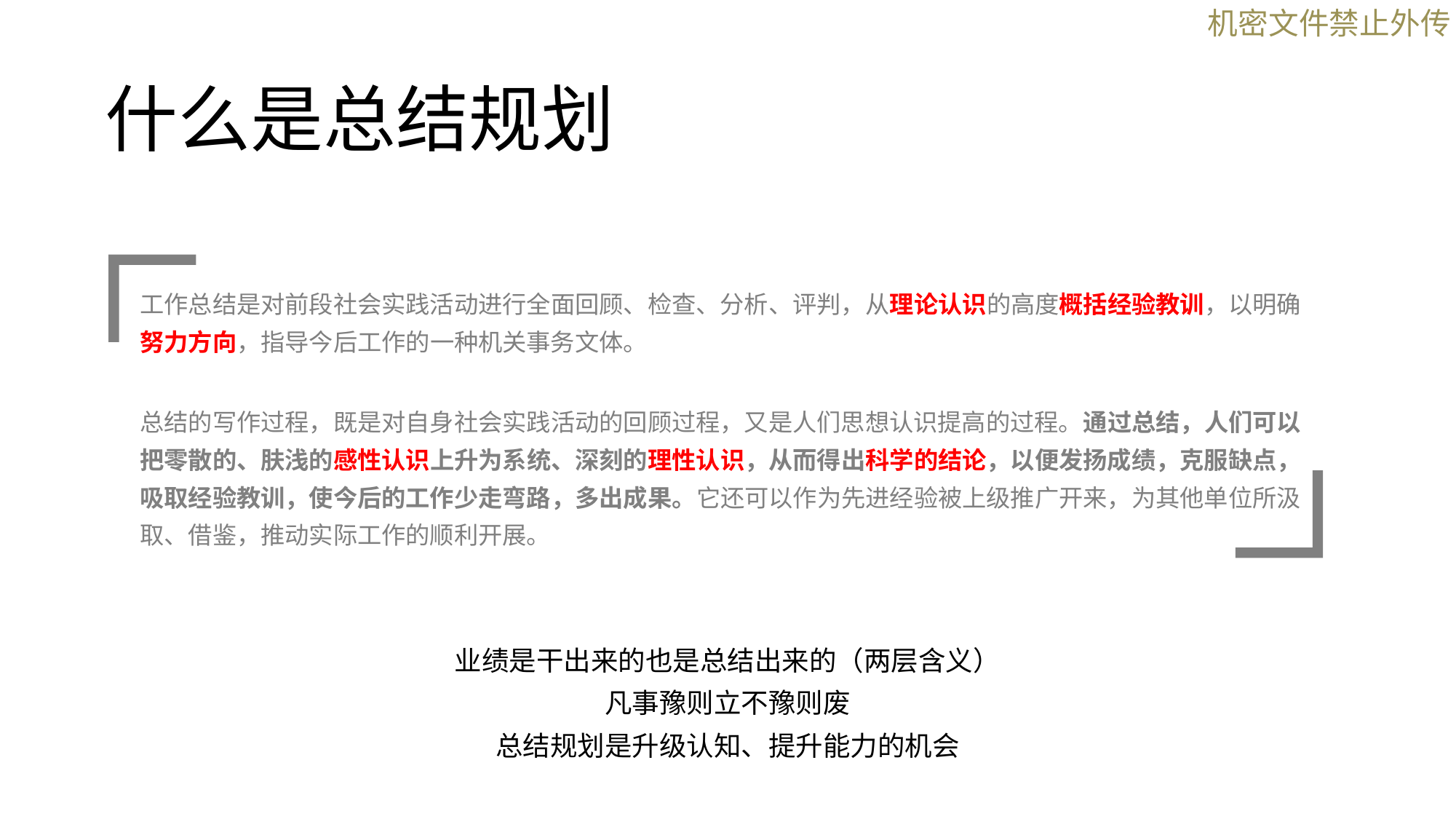

# 什么是总结规划

工作总结是对前段社会实践活动进行全面回顾、检查、分析、评判，从理论认识的高度概括经验教训，以明确努力方向，指导今后工作的一种机关事务文体。

总结的写作过程，既是对自身社会实践活动的回顾过程，又是人们思想认识提高的过程。通过总结，人们可以把零散的、肤浅的感性认识上升为系统、深刻的理性认识，从而得出科学的结论，以便发扬成绩，克服缺点，吸取经验教训，使今后的工作少走弯路，多出成果。它还可以作为先进经验被上级推广开来，为其他单位所汲取、借鉴，推动实际工作的顺利开展。

业绩是干出来的也是总结出来的（两层含义）
凡事豫则立不豫则废
总结规划是升级认知、提升能力的机会